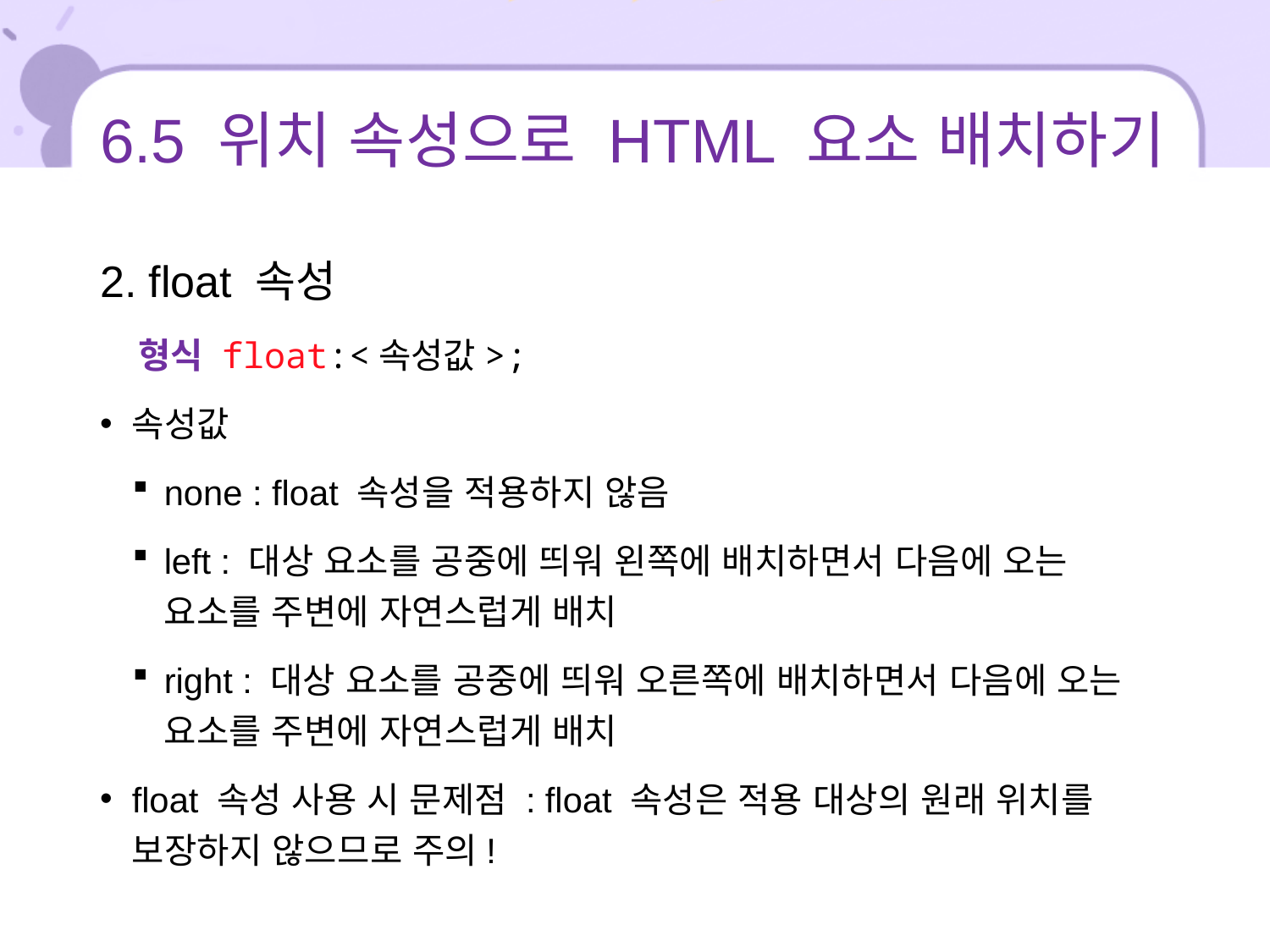

# 6.5 위치 속성으로 HTML 요소 배치하기
2. float 속성
   형식 float:<속성값>;
속성값
none : float 속성을 적용하지 않음
left : 대상 요소를 공중에 띄워 왼쪽에 배치하면서 다음에 오는 요소를 주변에 자연스럽게 배치
right : 대상 요소를 공중에 띄워 오른쪽에 배치하면서 다음에 오는 요소를 주변에 자연스럽게 배치
float 속성 사용 시 문제점 : float 속성은 적용 대상의 원래 위치를 보장하지 않으므로 주의!